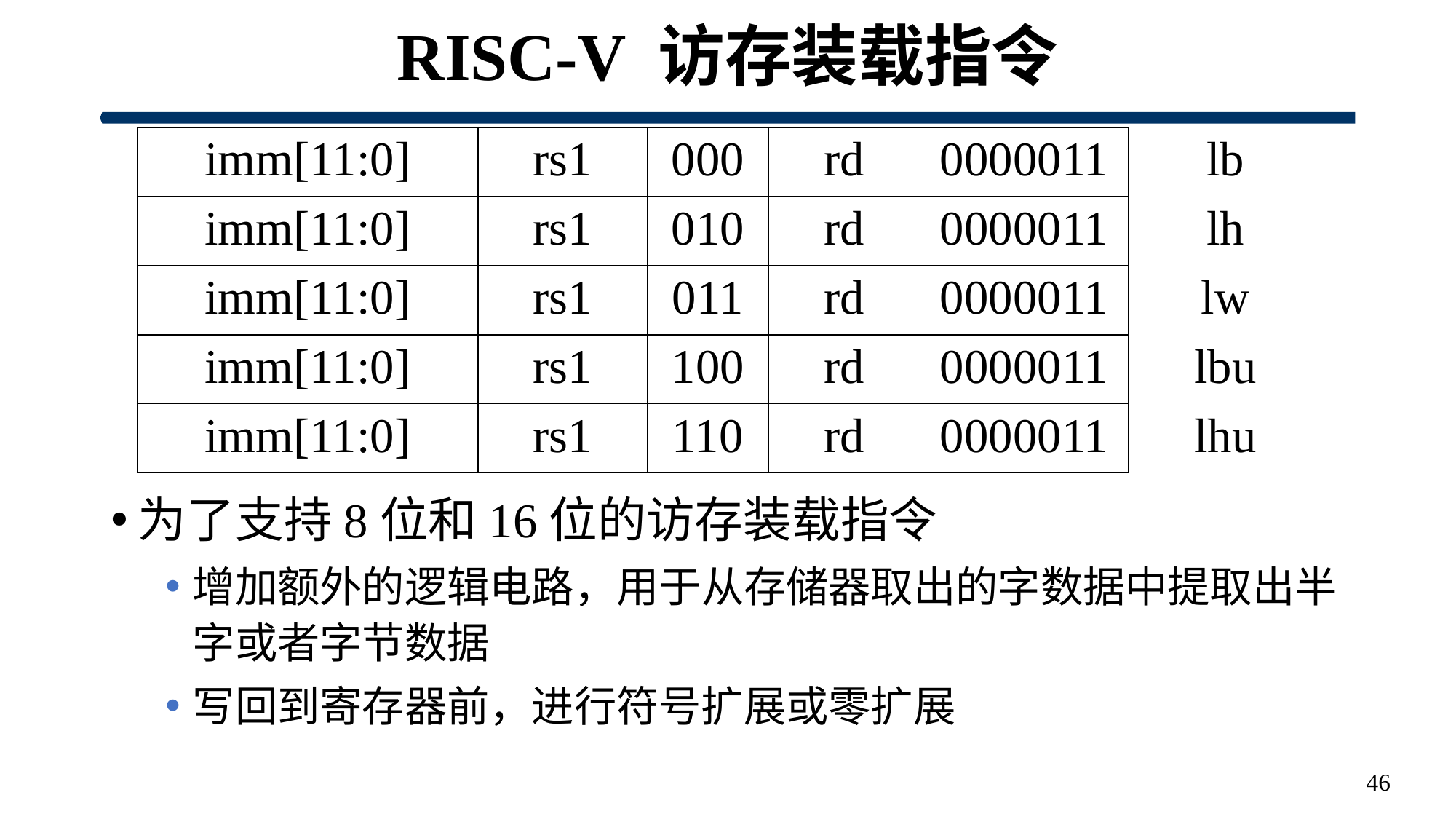

# RISC-V 访存装载指令
| imm[11:0] | rs1 | 000 | rd | 0000011 | lb |
| --- | --- | --- | --- | --- | --- |
| imm[11:0] | rs1 | 010 | rd | 0000011 | lh |
| imm[11:0] | rs1 | 011 | rd | 0000011 | lw |
| imm[11:0] | rs1 | 100 | rd | 0000011 | lbu |
| imm[11:0] | rs1 | 110 | rd | 0000011 | lhu |

为了支持8位和16位的访存装载指令
增加额外的逻辑电路，用于从存储器取出的字数据中提取出半字或者字节数据
写回到寄存器前，进行符号扩展或零扩展
46